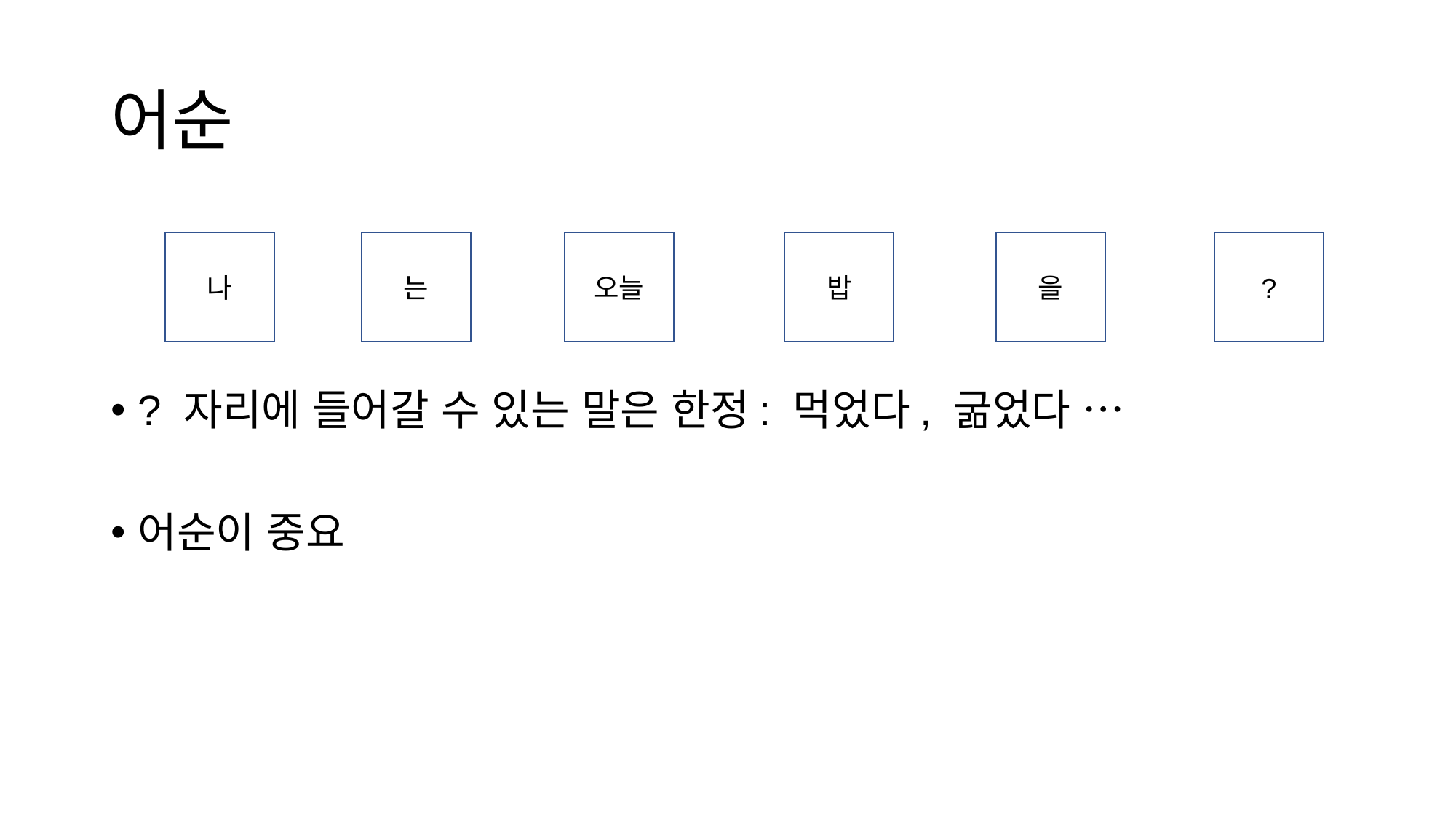

# 어순
나
는
오늘
밥
을
?
? 자리에 들어갈 수 있는 말은 한정: 먹었다, 굶었다 …

어순이 중요